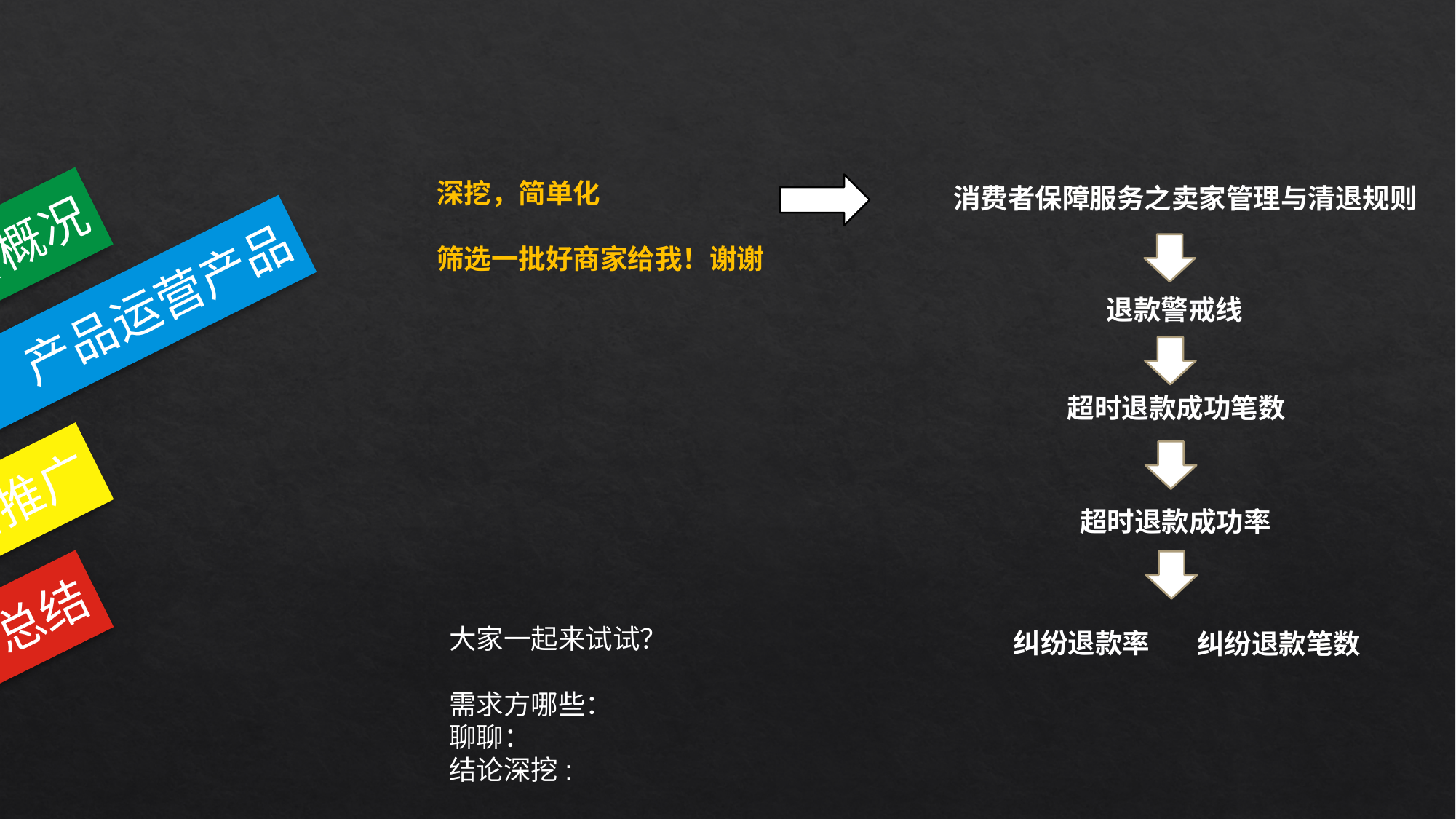

深挖，简单化

筛选一批好商家给我！谢谢

消费者保障服务之卖家管理与清退规则

退款警戒线

超时退款成功笔数

超时退款成功率

大家一起来试试？

需求方哪些：
聊聊：
结论深挖:

纠纷退款率
纠纷退款笔数